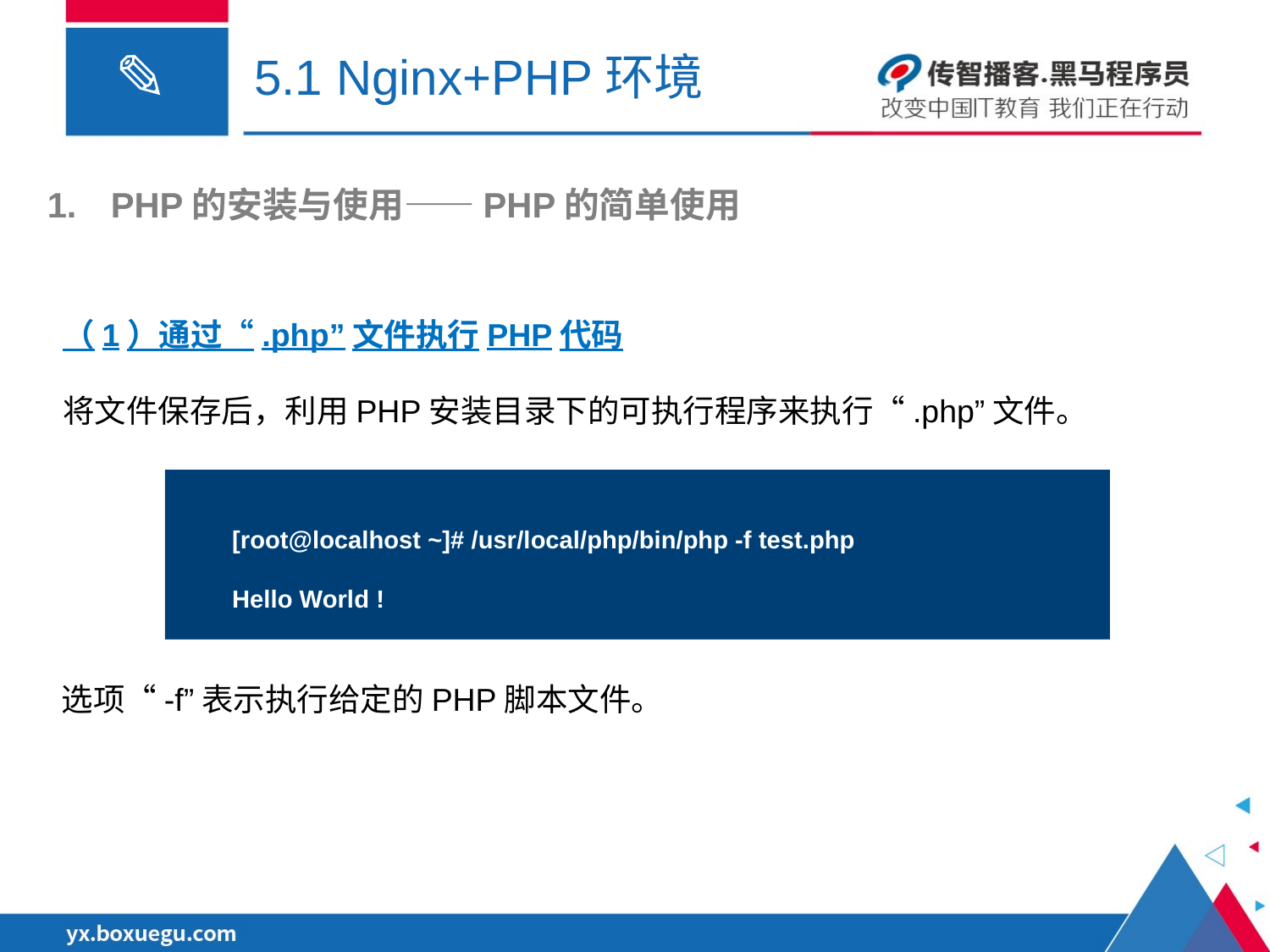

# 5.1 Nginx+PHP环境
PHP的安装与使用——PHP的简单使用
（1）通过“.php”文件执行PHP代码
将文件保存后，利用PHP安装目录下的可执行程序来执行“.php”文件。

[root@localhost ~]# /usr/local/php/bin/php -f test.php
Hello World !
选项“-f”表示执行给定的PHP脚本文件。